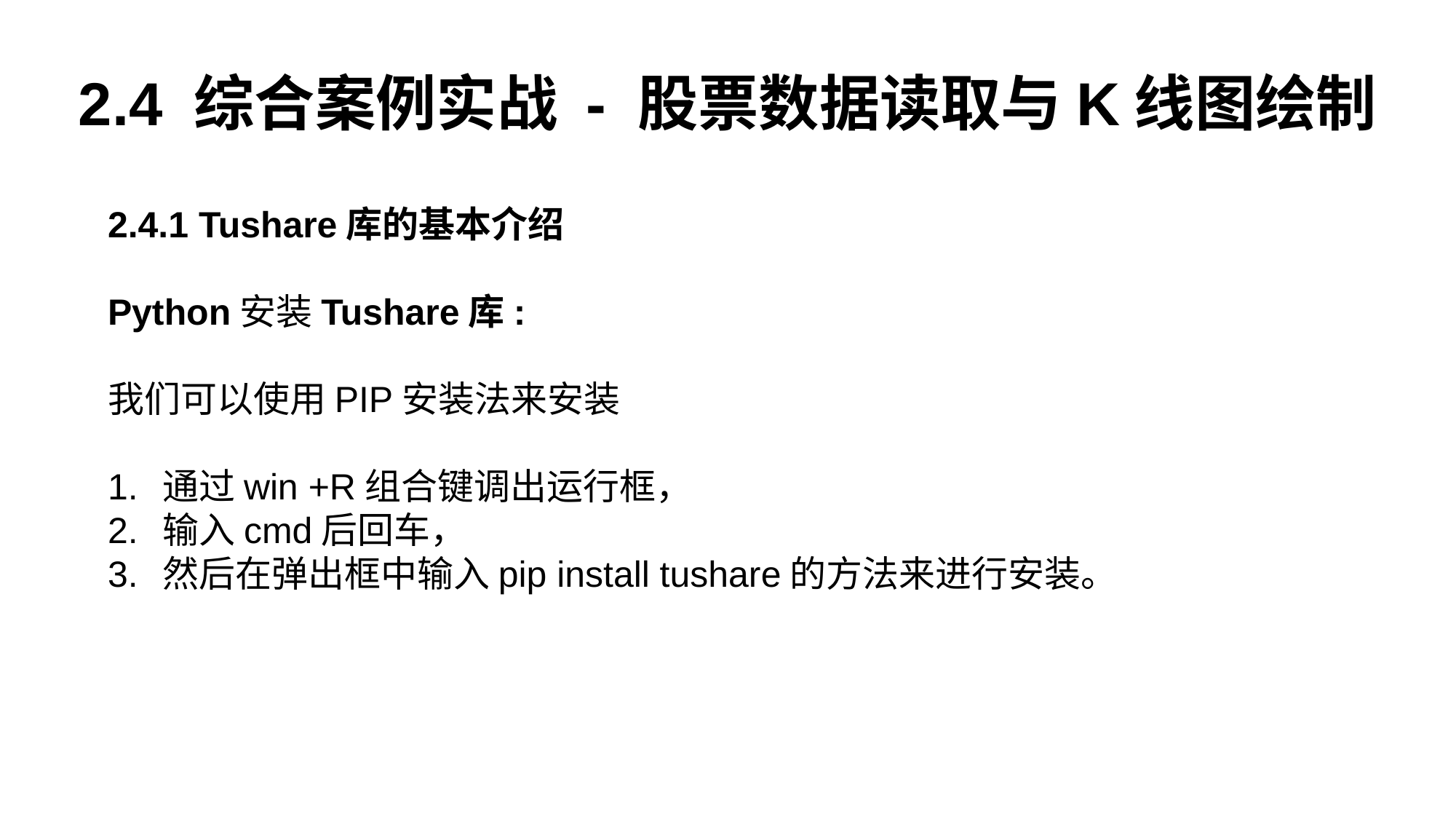

2.4 综合案例实战 - 股票数据读取与K线图绘制
2.4.1 Tushare库的基本介绍

Python安装Tushare库:

我们可以使用PIP安装法来安装

通过win +R组合键调出运行框，
输入cmd后回车，
然后在弹出框中输入pip install tushare的方法来进行安装。